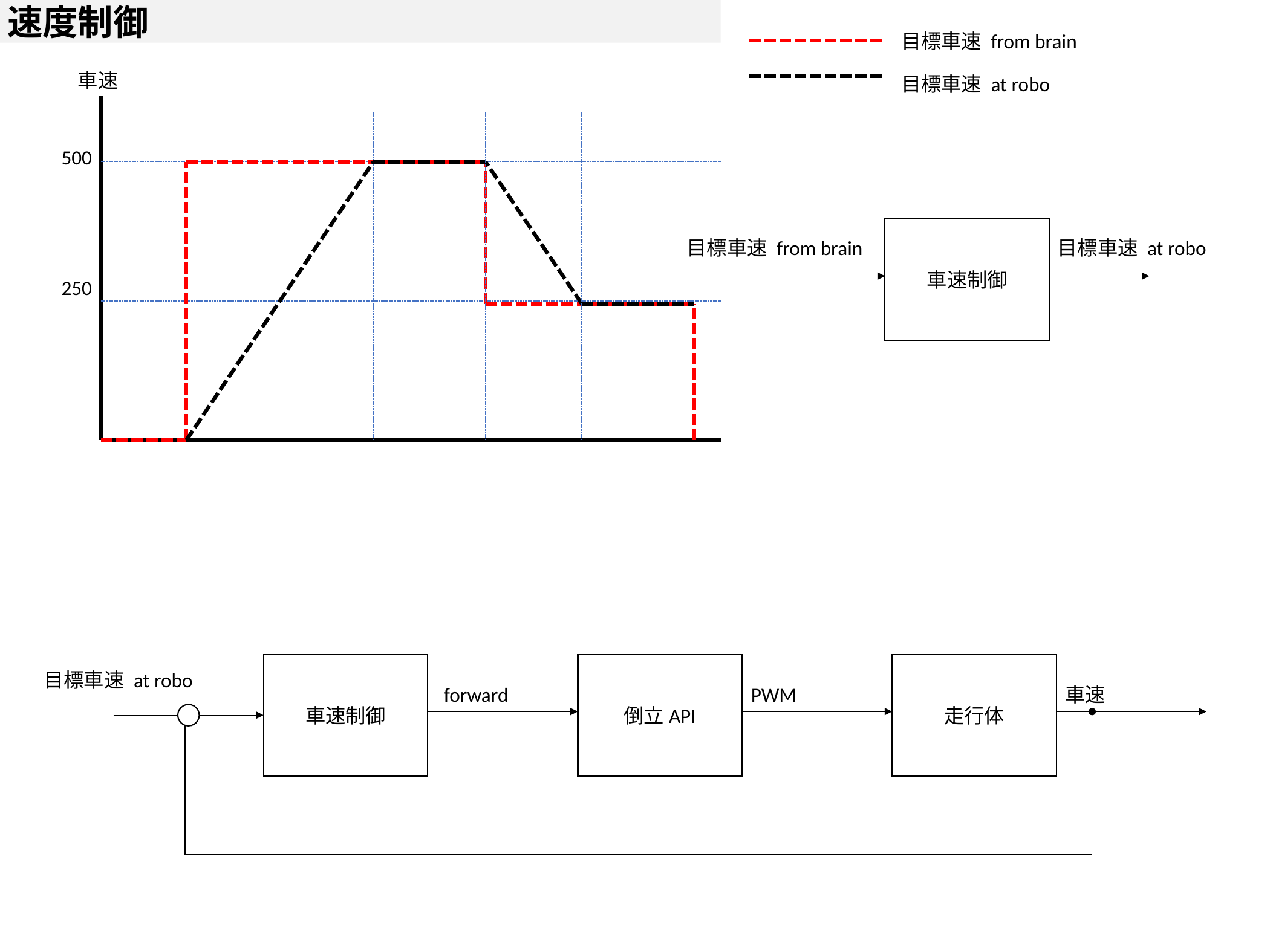

速度制御
目標車速 from brain
車速
500
250
目標車速 at robo
車速制御
目標車速 from brain
目標車速 at robo
車速制御
倒立API
走行体
目標車速 at robo
forward
PWM
車速